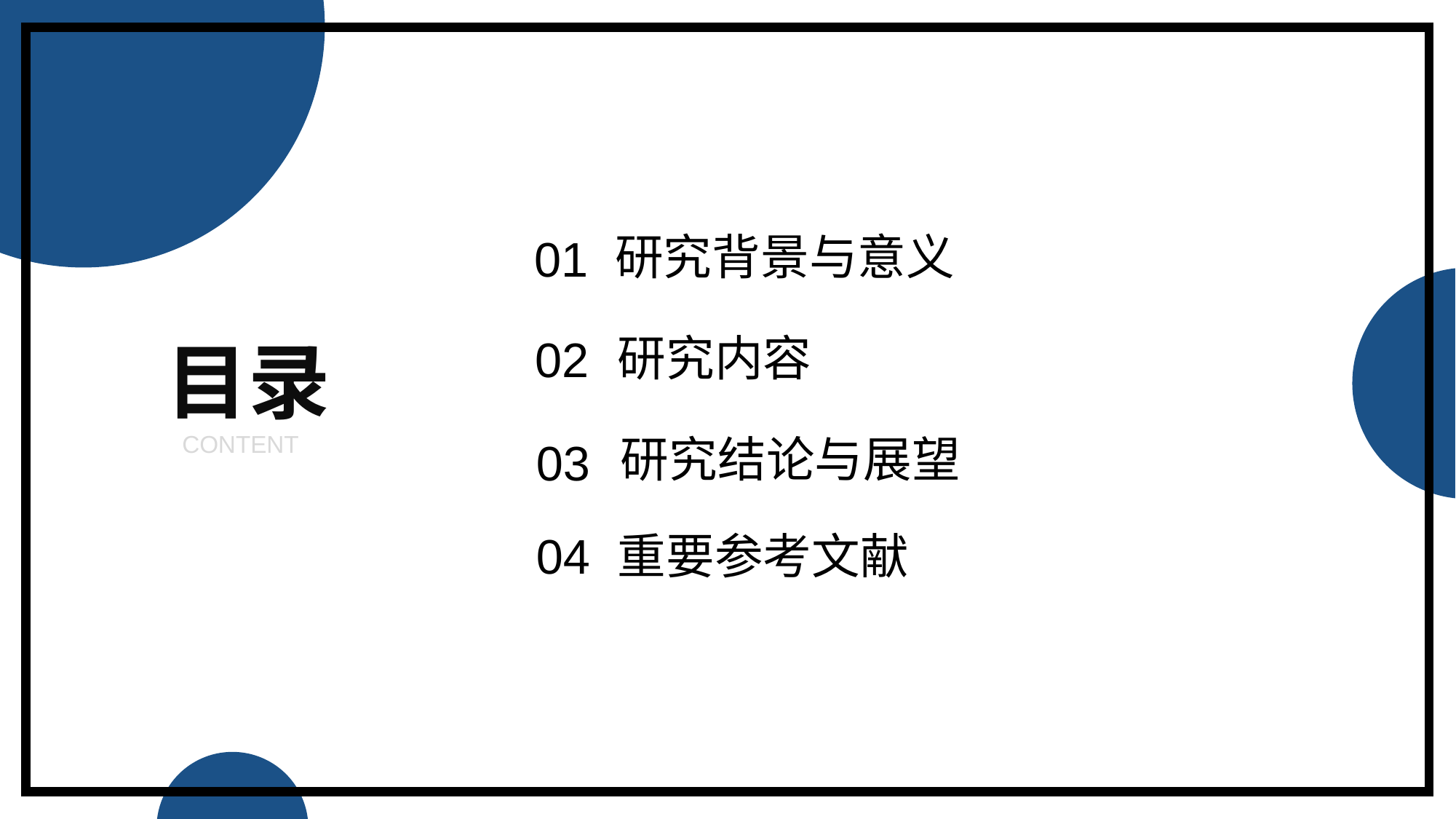

研究背景与意义

01

研究结论与展望
02
研究内容

03

重要参考文献
04

目录
CONTENT